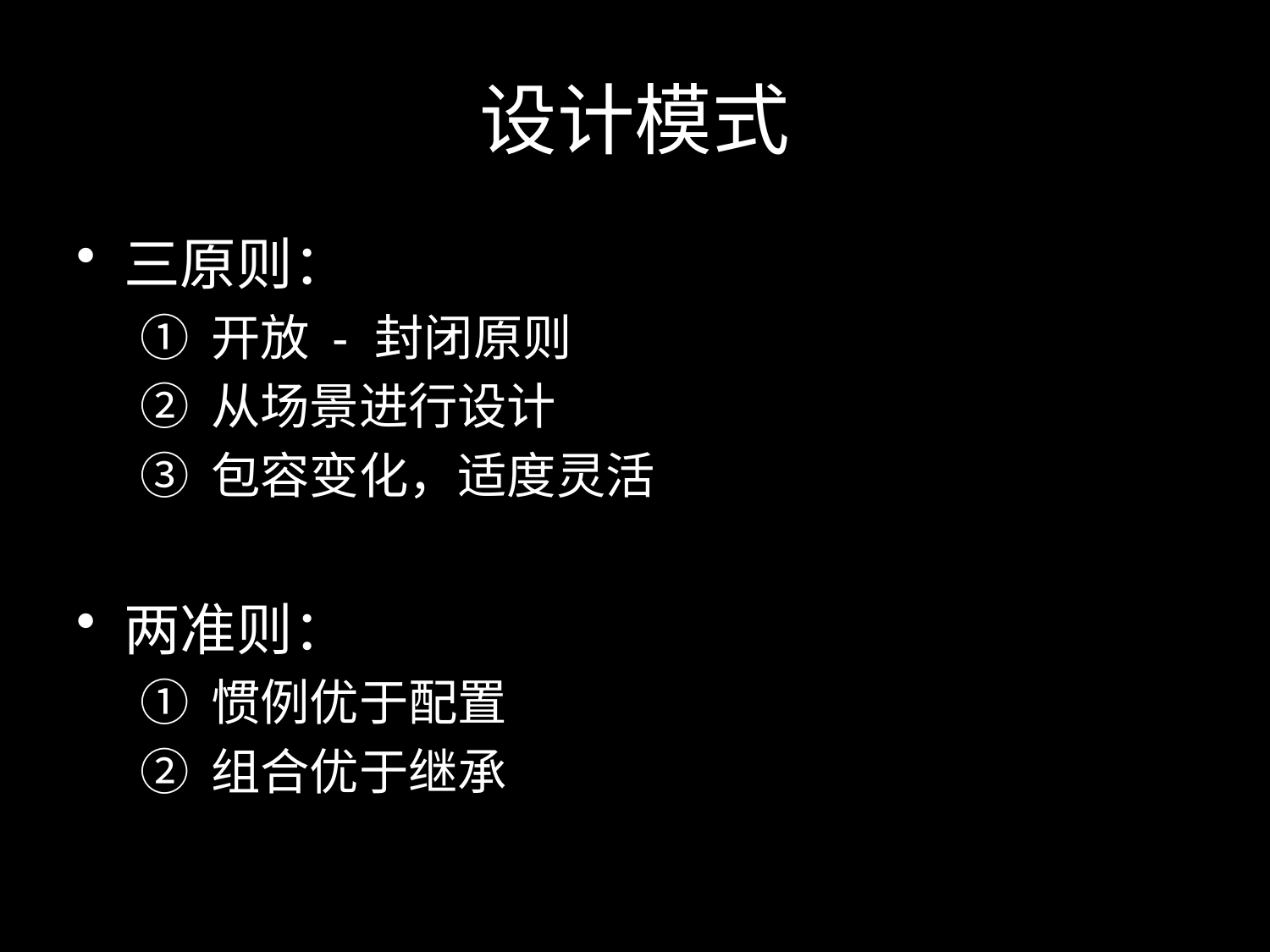

# 设计模式
三原则：
开放 - 封闭原则
从场景进行设计
包容变化，适度灵活

两准则：
惯例优于配置
组合优于继承